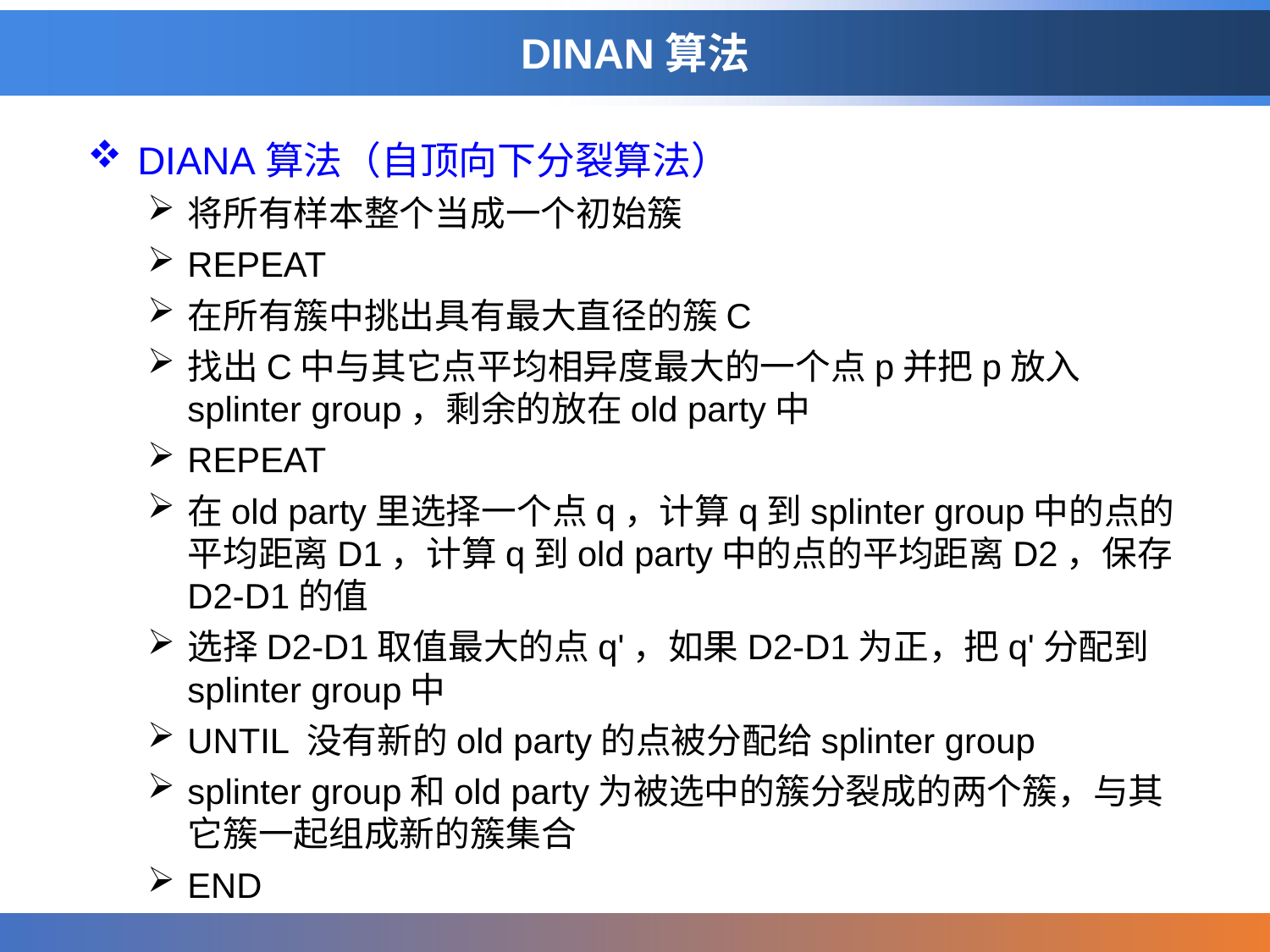

# DINAN算法
DIANA算法（自顶向下分裂算法）
将所有样本整个当成一个初始簇
REPEAT
在所有簇中挑出具有最大直径的簇C
找出C中与其它点平均相异度最大的一个点p并把p放入splinter group，剩余的放在old party中
REPEAT
在old party里选择一个点q，计算q到splinter group中的点的平均距离D1，计算q到old party中的点的平均距离D2，保存D2-D1的值
选择D2-D1取值最大的点q'，如果D2-D1为正，把q'分配到splinter group中
UNTIL 没有新的old party的点被分配给splinter group
splinter group和old party为被选中的簇分裂成的两个簇，与其它簇一起组成新的簇集合
END